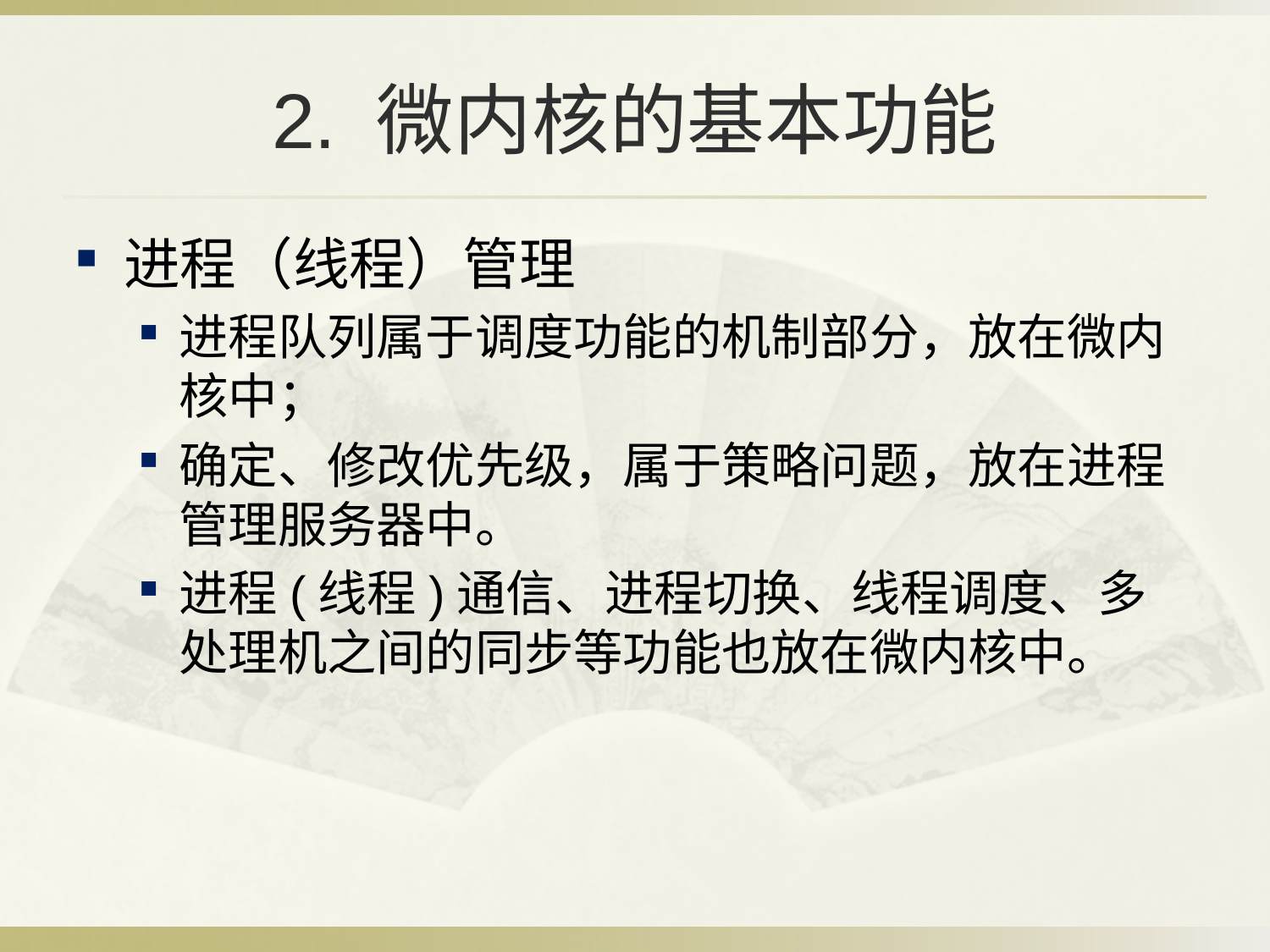

# 2. 微内核的基本功能
进程（线程）管理
进程队列属于调度功能的机制部分，放在微内核中；
确定、修改优先级，属于策略问题，放在进程管理服务器中。
进程(线程)通信、进程切换、线程调度、多处理机之间的同步等功能也放在微内核中。

58